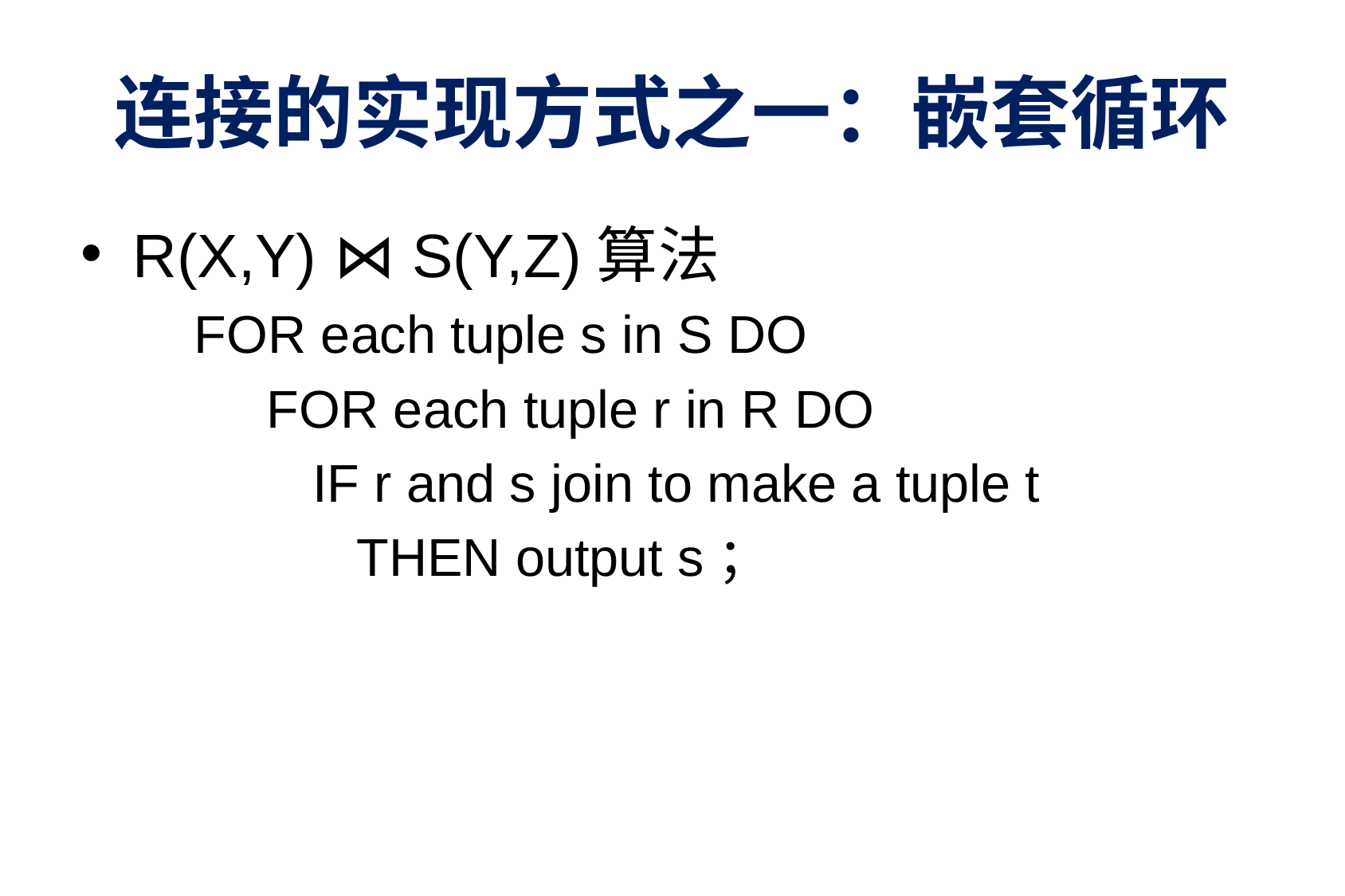

# 连接的实现方式之一：嵌套循环
R(X,Y) ⋈ S(Y,Z)算法
   FOR each tuple s in S DO
	     FOR each tuple r in R DO
       	IF r and s join to make a tuple t
              THEN output s；